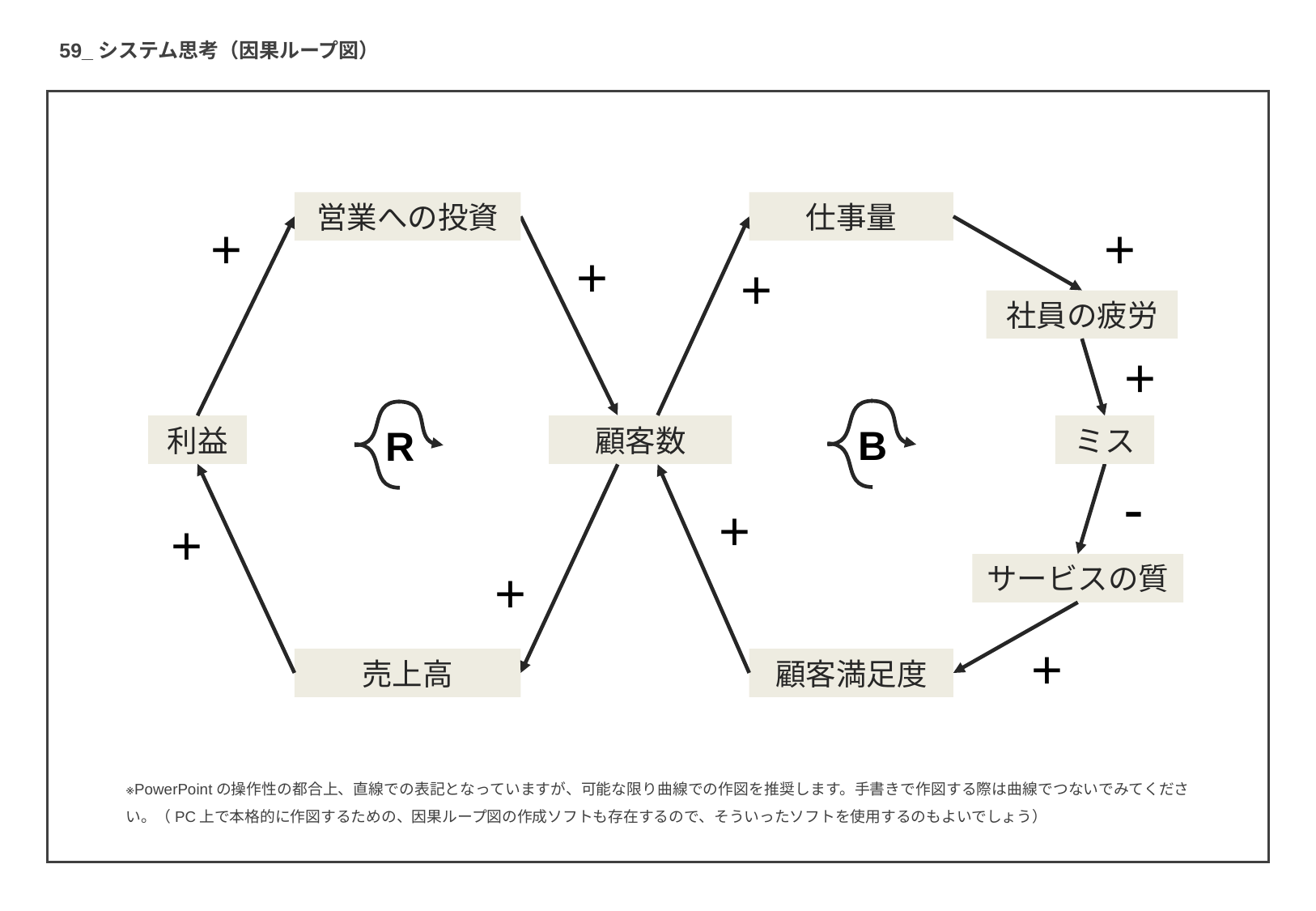

59_システム思考（因果ループ図）

仕事量
営業への投資
+
+
+
+
社員の疲労
+
B
R

利益
ミス
顧客数
-
+
+
+
サービスの質
+
売上高
顧客満足度
※PowerPointの操作性の都合上、直線での表記となっていますが、可能な限り曲線での作図を推奨します。手書きで作図する際は曲線でつないでみてください。（PC上で本格的に作図するための、因果ループ図の作成ソフトも存在するので、そういったソフトを使用するのもよいでしょう）